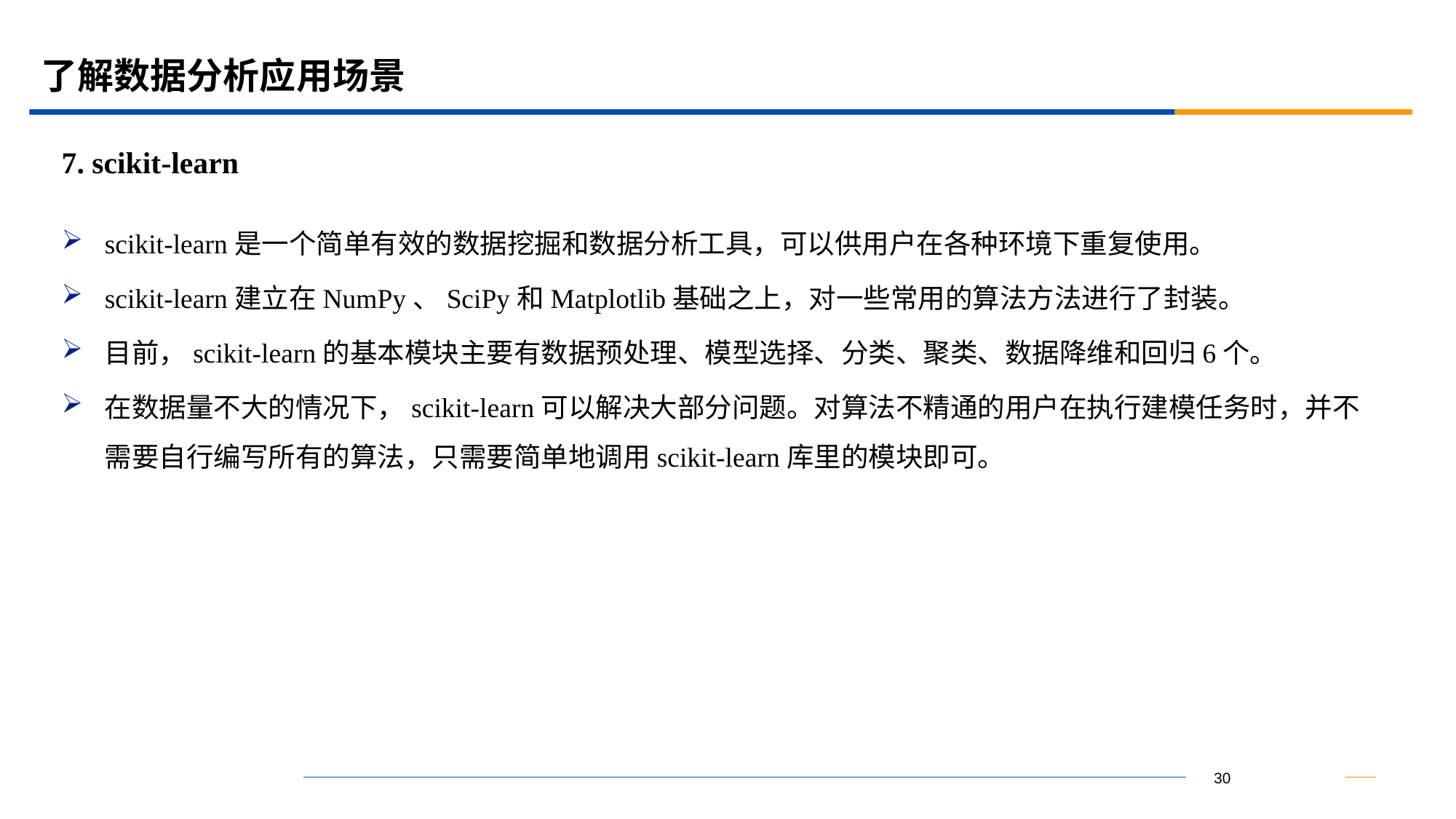

# 了解数据分析应用场景
7. scikit-learn
scikit-learn是一个简单有效的数据挖掘和数据分析工具，可以供用户在各种环境下重复使用。
scikit-learn建立在NumPy、SciPy和Matplotlib基础之上，对一些常用的算法方法进行了封装。
目前，scikit-learn的基本模块主要有数据预处理、模型选择、分类、聚类、数据降维和回归6个。
在数据量不大的情况下，scikit-learn可以解决大部分问题。对算法不精通的用户在执行建模任务时，并不需要自行编写所有的算法，只需要简单地调用scikit-learn库里的模块即可。